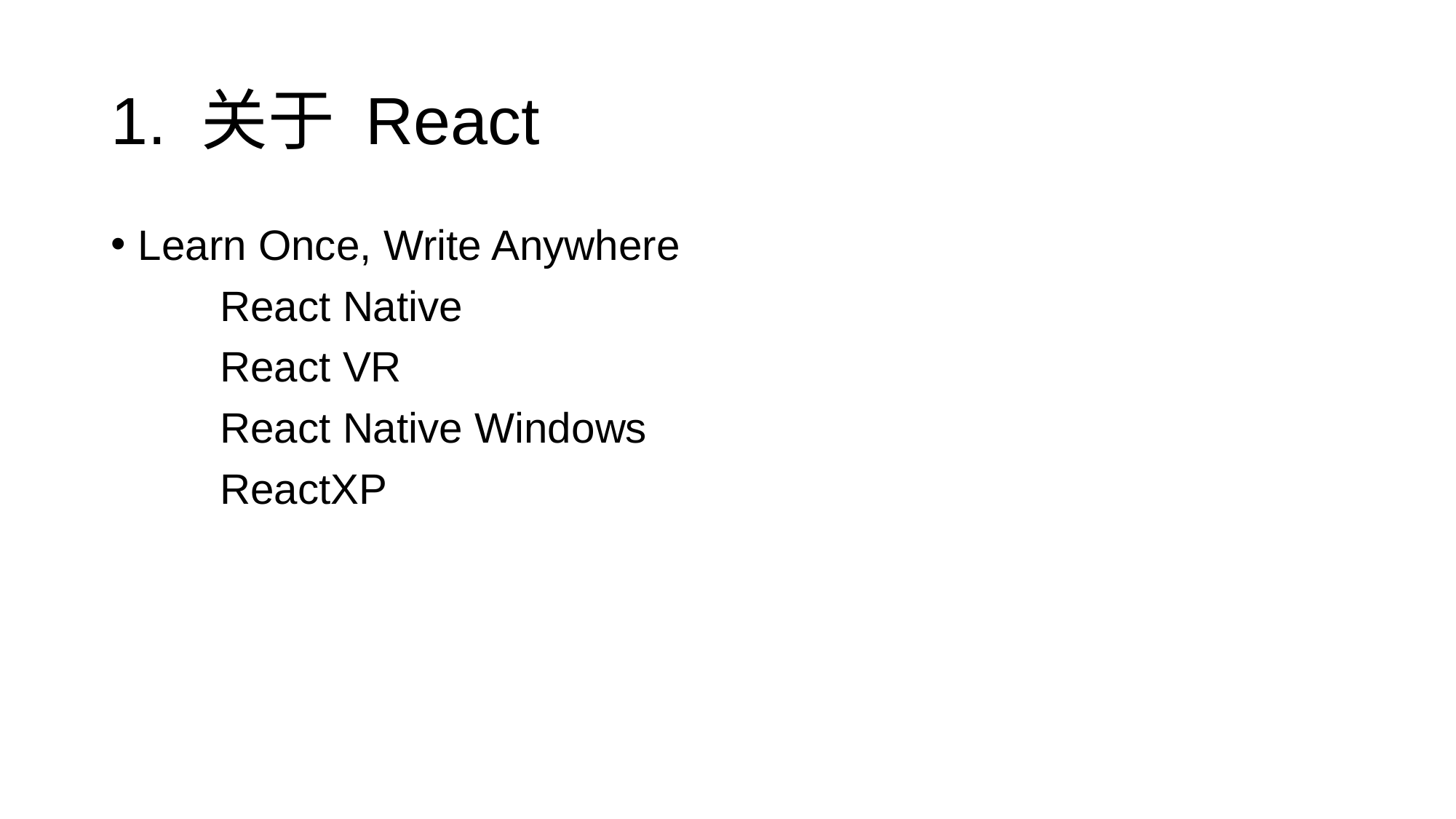

# 1. 关于 React
Learn Once, Write Anywhere
	React Native
	React VR
	React Native Windows
	ReactXP